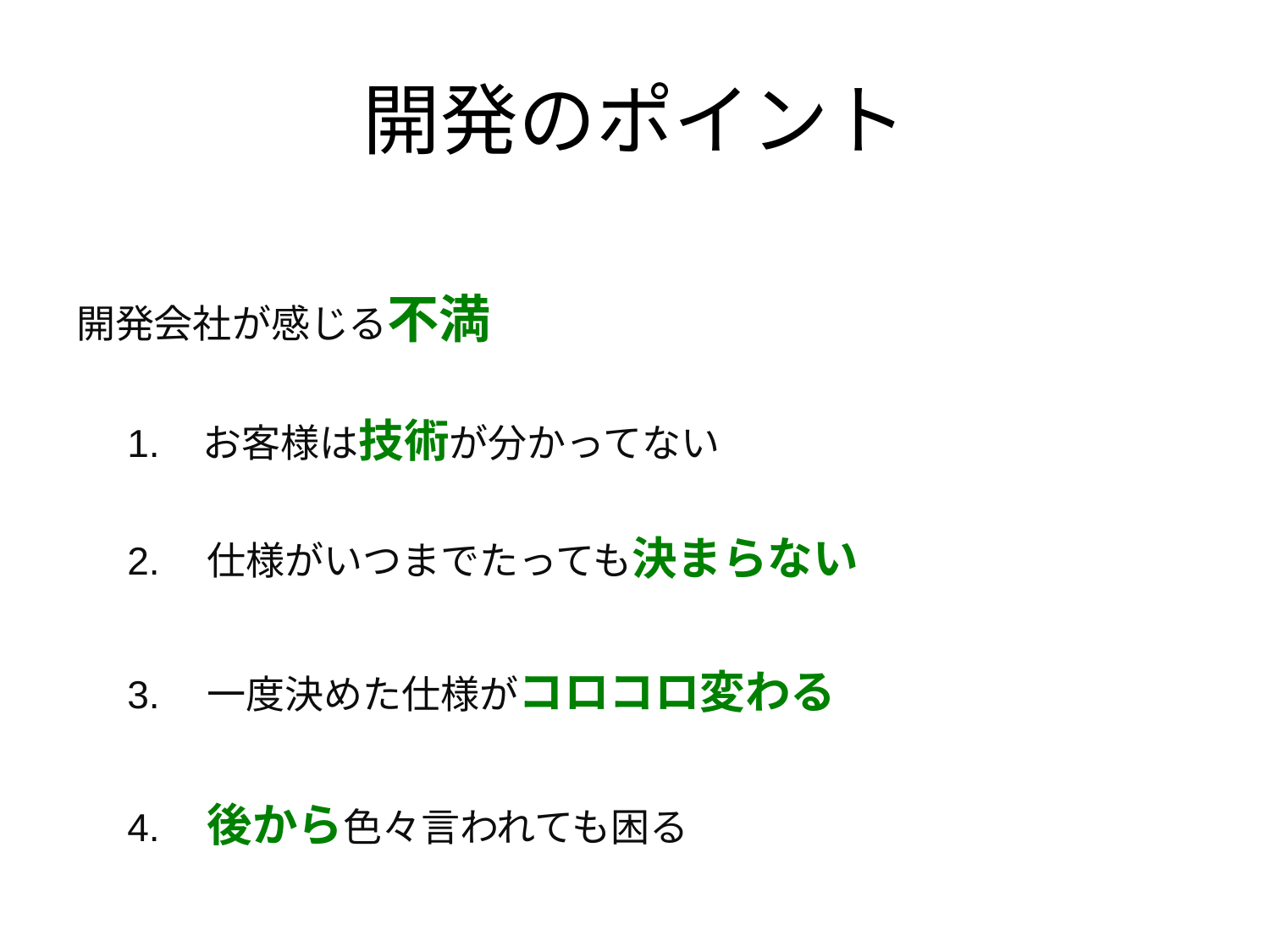

# 開発のポイント
開発会社が感じる不満

 お客様は技術が分かってない

2.　仕様がいつまでたっても決まらない

3.　一度決めた仕様がコロコロ変わる

4.　後から色々言われても困る